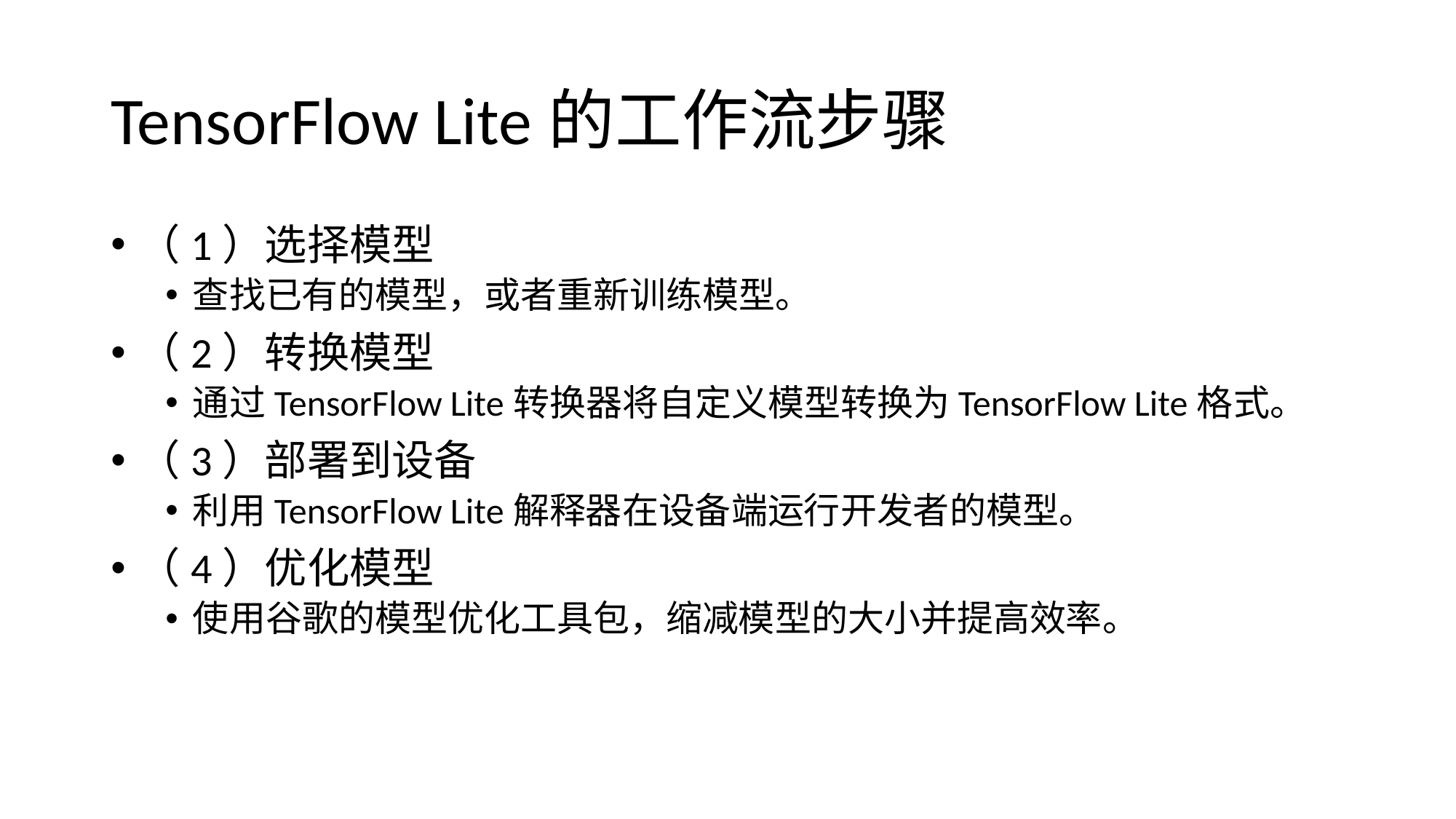

# TensorFlow Lite的工作流步骤
（1）选择模型
查找已有的模型，或者重新训练模型。
（2）转换模型
通过TensorFlow Lite转换器将自定义模型转换为TensorFlow Lite格式。
（3）部署到设备
利用TensorFlow Lite解释器在设备端运行开发者的模型。
（4）优化模型
使用谷歌的模型优化工具包，缩减模型的大小并提高效率。